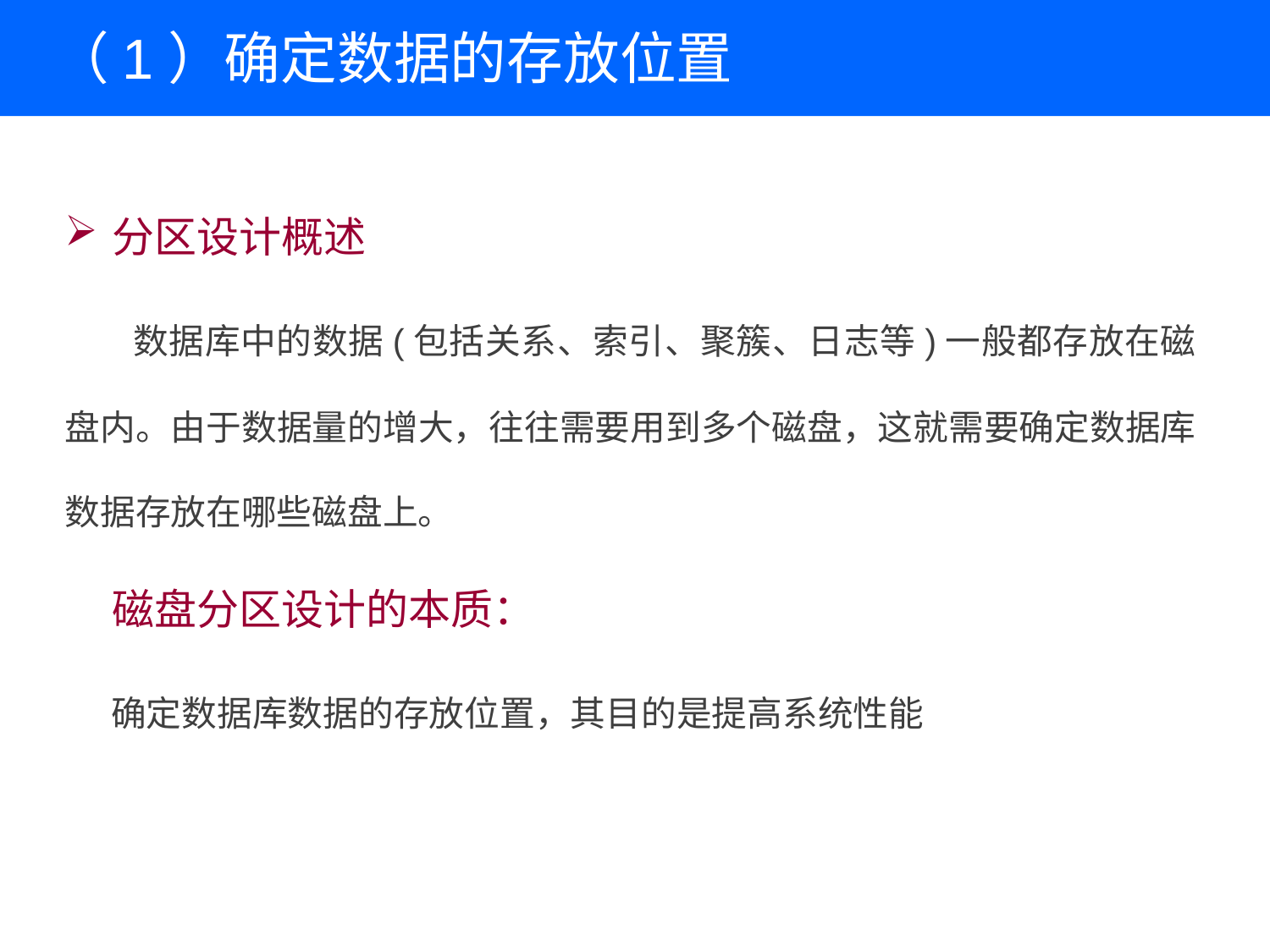

（1）确定数据的存放位置
分区设计概述
 数据库中的数据(包括关系、索引、聚簇、日志等)一般都存放在磁盘内。由于数据量的增大，往往需要用到多个磁盘，这就需要确定数据库数据存放在哪些磁盘上。
磁盘分区设计的本质：
 确定数据库数据的存放位置，其目的是提高系统性能